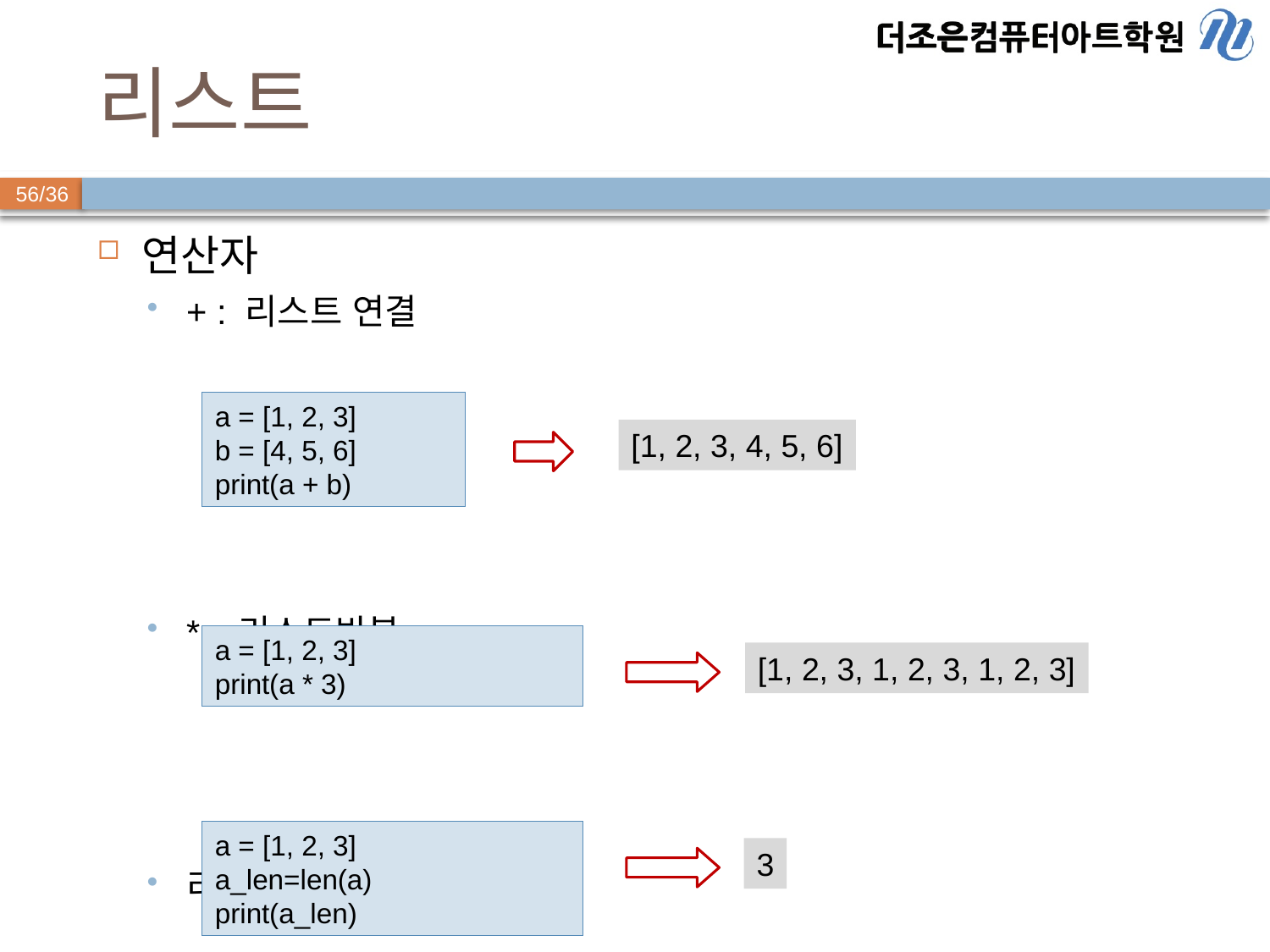

# 리스트
연산자
+ : 리스트 연결

* : 리스트반복

리스트 길이 구하기

a = [1, 2, 3]
b = [4, 5, 6]
print(a + b)
[1, 2, 3, 4, 5, 6]

a = [1, 2, 3]
print(a * 3)
[1, 2, 3, 1, 2, 3, 1, 2, 3]

a = [1, 2, 3]
a_len=len(a)
print(a_len)
3